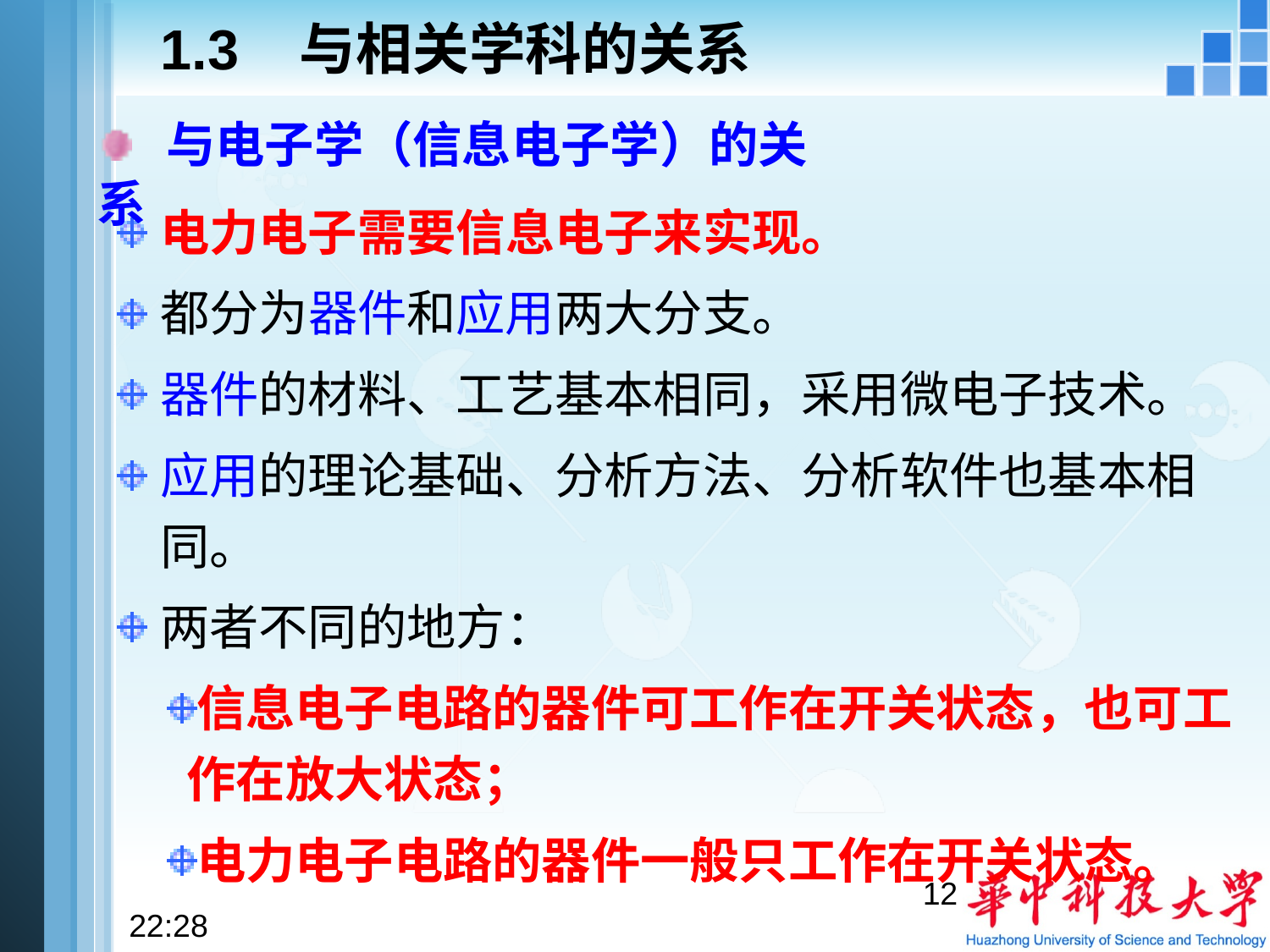

# 1.3   与相关学科的关系
  与电子学（信息电子学）的关系
电力电子需要信息电子来实现。
都分为器件和应用两大分支。
器件的材料、工艺基本相同，采用微电子技术。
应用的理论基础、分析方法、分析软件也基本相同。
两者不同的地方：
信息电子电路的器件可工作在开关状态，也可工作在放大状态；
电力电子电路的器件一般只工作在开关状态。
12
22:28